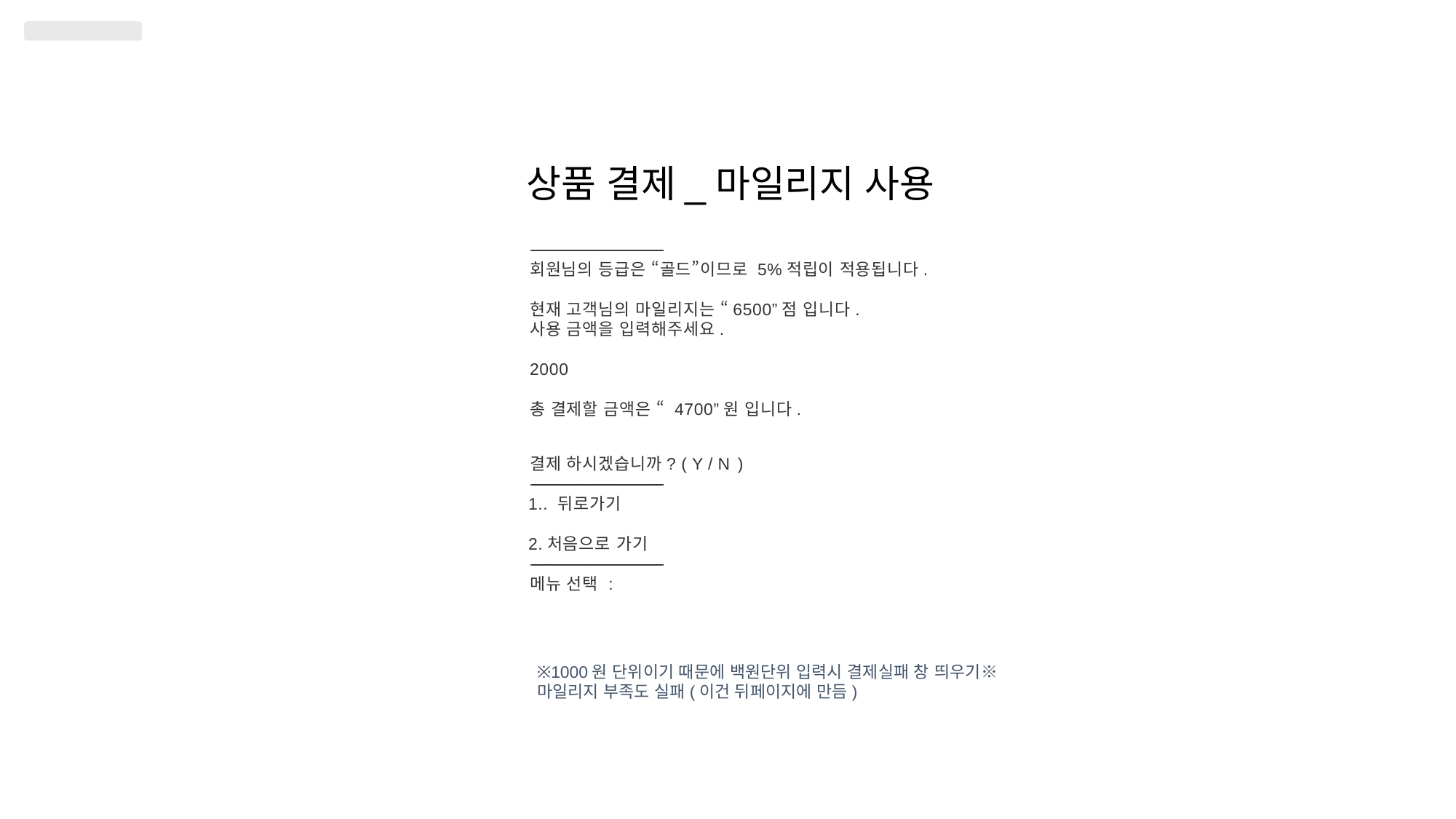

# 상품 결제_마일리지 사용
-------------------------------------------------------------
회원님의 등급은 “골드”이므로 5%적립이 적용됩니다.

현재 고객님의 마일리지는 “6500”점 입니다.
사용 금액을 입력해주세요.

2000

총 결제할 금액은 “ 4700”원 입니다.

결제 하시겠습니까? ( Y / N )
-------------------------------------------------------------
1.. 뒤로가기

2.처음으로 가기
-------------------------------------------------------------
메뉴 선택 :
※1000원 단위이기 때문에 백원단위 입력시 결제실패 창 띄우기※
마일리지 부족도 실패(이건 뒤페이지에 만듬)